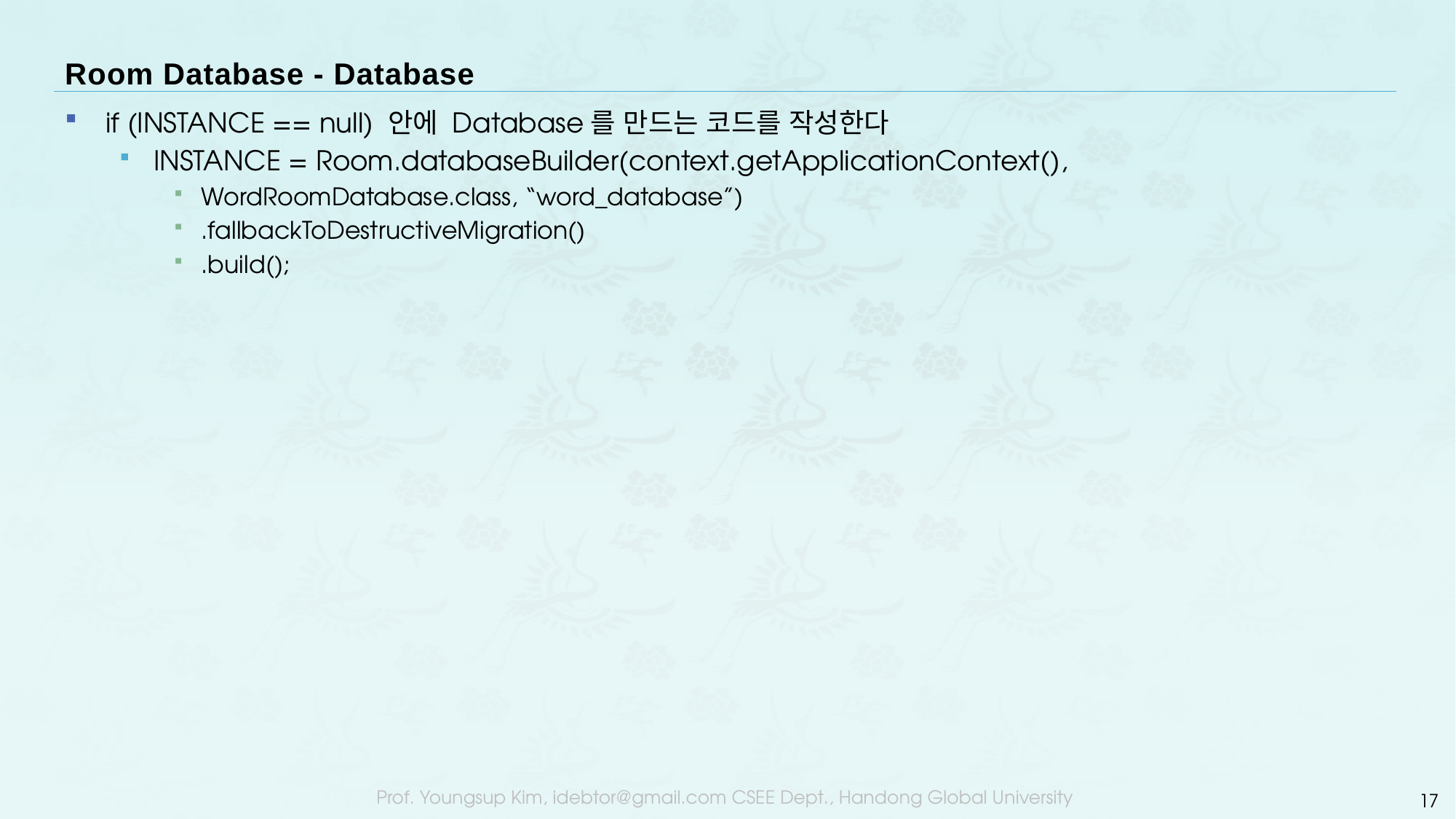

# Room Database - Database
if (INSTANCE == null) 안에 Database를 만드는 코드를 작성한다
INSTANCE = Room.databaseBuilder(context.getApplicationContext(),
WordRoomDatabase.class, “word_database”)
.fallbackToDestructiveMigration()
.build();

17